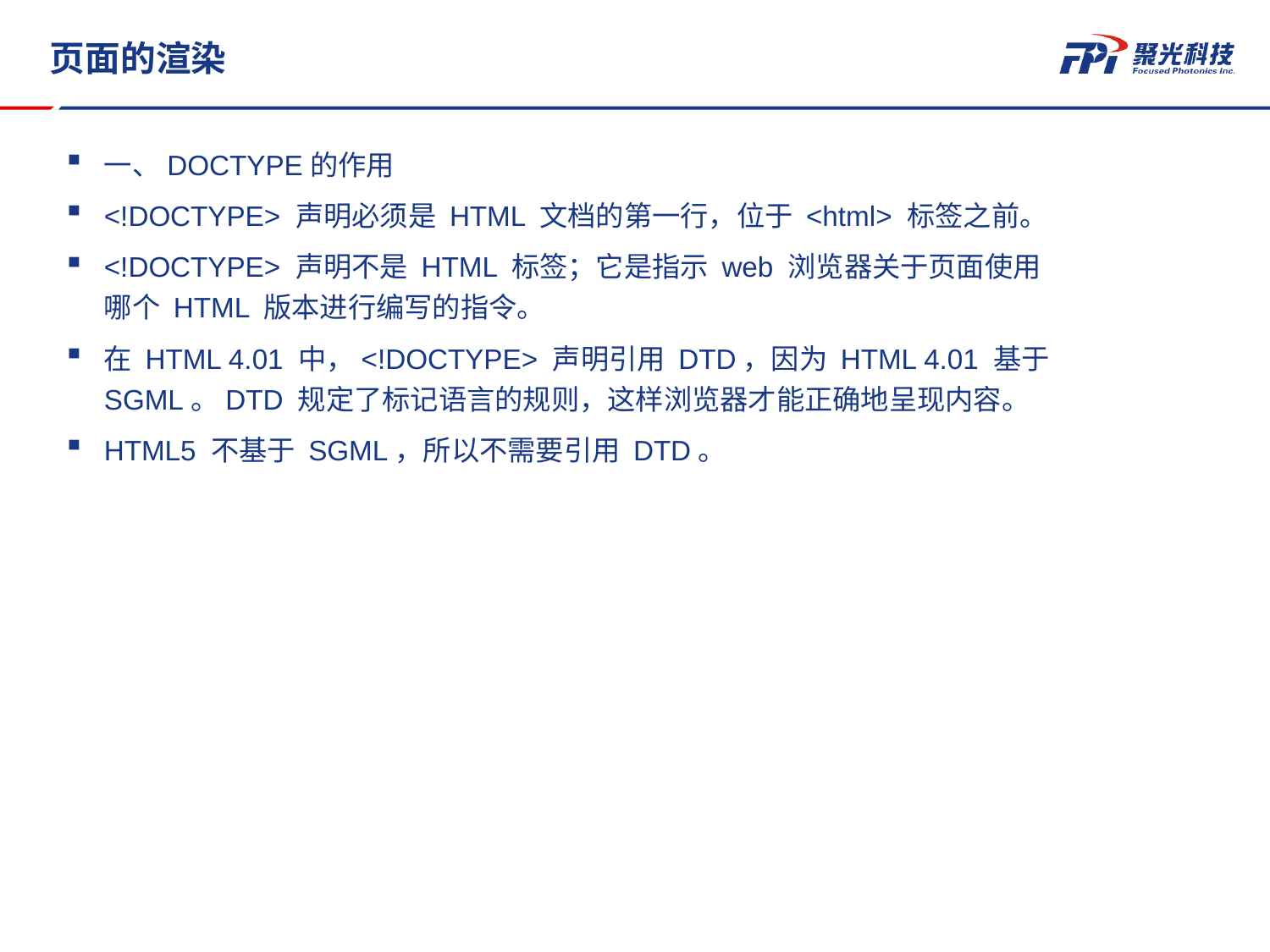

# 页面的渲染
一、DOCTYPE的作用
<!DOCTYPE> 声明必须是 HTML 文档的第一行，位于 <html> 标签之前。
<!DOCTYPE> 声明不是 HTML 标签；它是指示 web 浏览器关于页面使用哪个 HTML 版本进行编写的指令。
在 HTML 4.01 中，<!DOCTYPE> 声明引用 DTD，因为 HTML 4.01 基于 SGML。DTD 规定了标记语言的规则，这样浏览器才能正确地呈现内容。
HTML5 不基于 SGML，所以不需要引用 DTD。
15